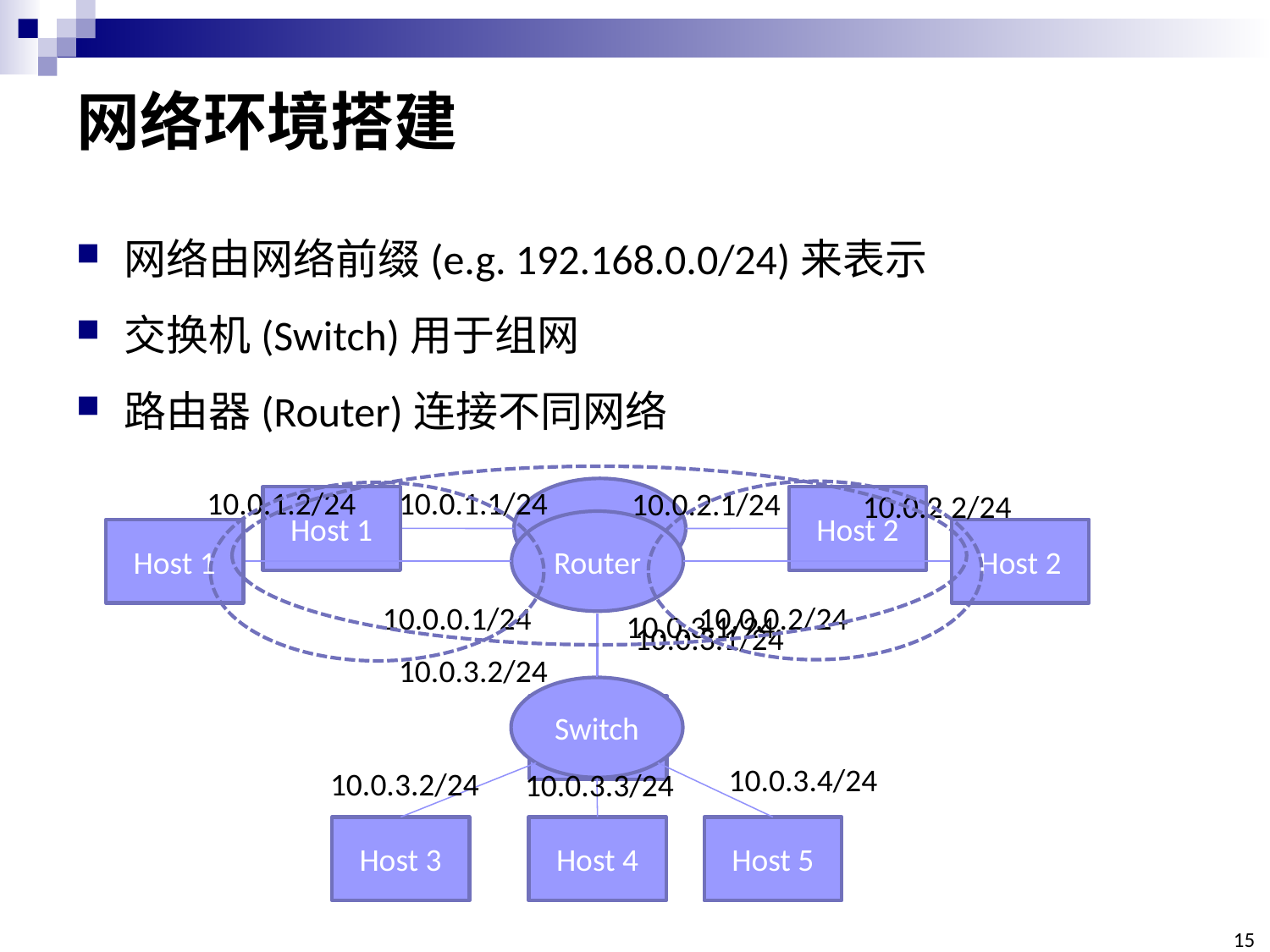

# 网络环境搭建
网络由网络前缀(e.g. 192.168.0.0/24)来表示
交换机(Switch)用于组网
路由器(Router)连接不同网络

10.0.1.2/24
10.0.1.1/24
10.0.2.1/24
10.0.2.2/24
Router
Host 1
Host 2
Switch
Host 1
Host 2
10.0.0.1/24
10.0.0.2/24

10.0.3.1/24
10.0.3.2/24
Host 3
10.0.3.1/24
Switch
10.0.3.2/24
10.0.3.3/24
Host 3
Host 4
Host 5
10.0.3.4/24
15